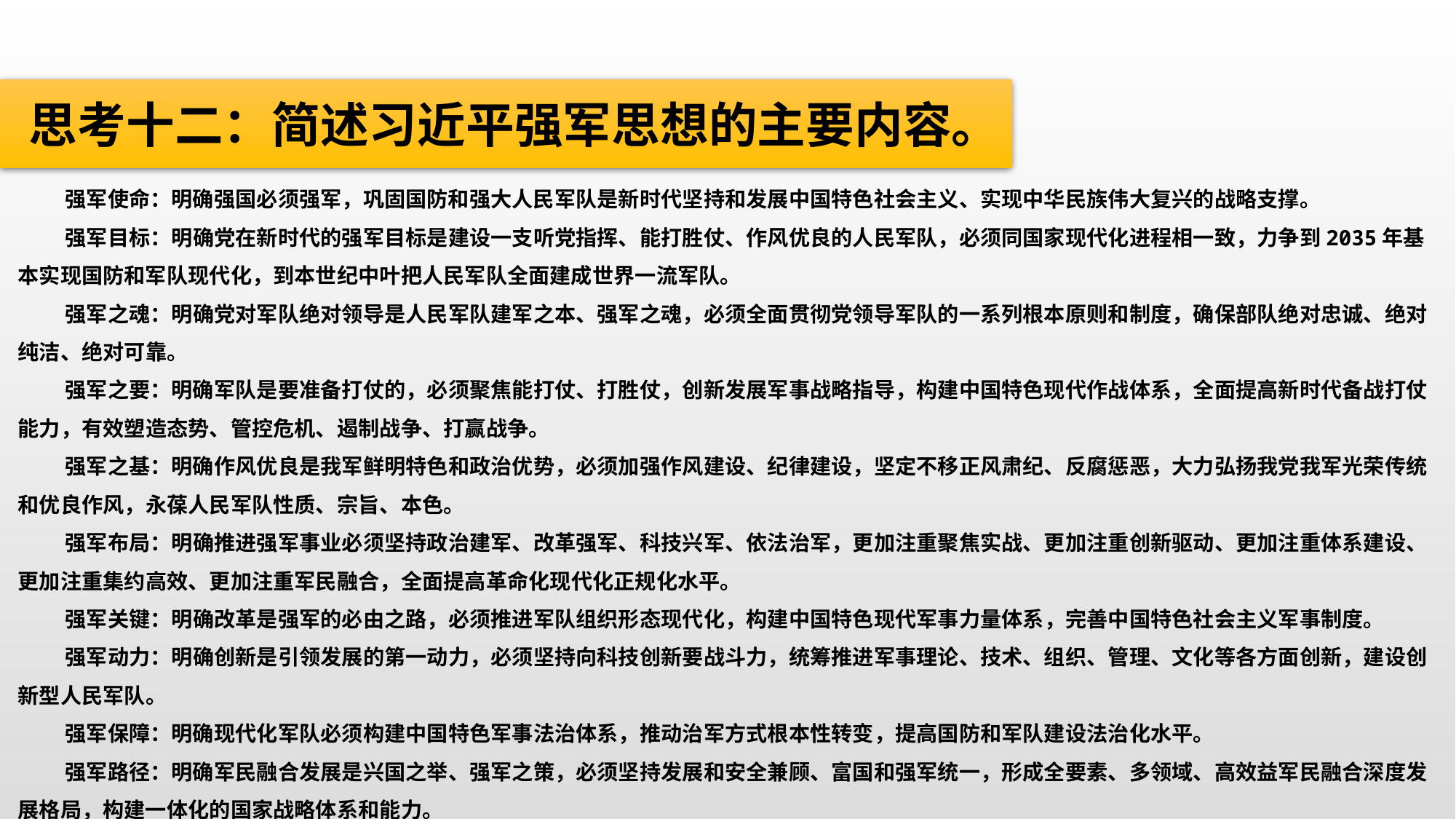

思考十二：简述习近平强军思想的主要内容。
强军使命：明确强国必须强军，巩固国防和强大人民军队是新时代坚持和发展中国特色社会主义、实现中华民族伟大复兴的战略支撑。
强军目标：明确党在新时代的强军目标是建设一支听党指挥、能打胜仗、作风优良的人民军队，必须同国家现代化进程相一致，力争到2035年基本实现国防和军队现代化，到本世纪中叶把人民军队全面建成世界一流军队。
强军之魂：明确党对军队绝对领导是人民军队建军之本、强军之魂，必须全面贯彻党领导军队的一系列根本原则和制度，确保部队绝对忠诚、绝对纯洁、绝对可靠。
强军之要：明确军队是要准备打仗的，必须聚焦能打仗、打胜仗，创新发展军事战略指导，构建中国特色现代作战体系，全面提高新时代备战打仗能力，有效塑造态势、管控危机、遏制战争、打赢战争。
强军之基：明确作风优良是我军鲜明特色和政治优势，必须加强作风建设、纪律建设，坚定不移正风肃纪、反腐惩恶，大力弘扬我党我军光荣传统和优良作风，永葆人民军队性质、宗旨、本色。
强军布局：明确推进强军事业必须坚持政治建军、改革强军、科技兴军、依法治军，更加注重聚焦实战、更加注重创新驱动、更加注重体系建设、更加注重集约高效、更加注重军民融合，全面提高革命化现代化正规化水平。
强军关键：明确改革是强军的必由之路，必须推进军队组织形态现代化，构建中国特色现代军事力量体系，完善中国特色社会主义军事制度。
强军动力：明确创新是引领发展的第一动力，必须坚持向科技创新要战斗力，统筹推进军事理论、技术、组织、管理、文化等各方面创新，建设创新型人民军队。
强军保障：明确现代化军队必须构建中国特色军事法治体系，推动治军方式根本性转变，提高国防和军队建设法治化水平。
强军路径：明确军民融合发展是兴国之举、强军之策，必须坚持发展和安全兼顾、富国和强军统一，形成全要素、多领域、高效益军民融合深度发展格局，构建一体化的国家战略体系和能力。